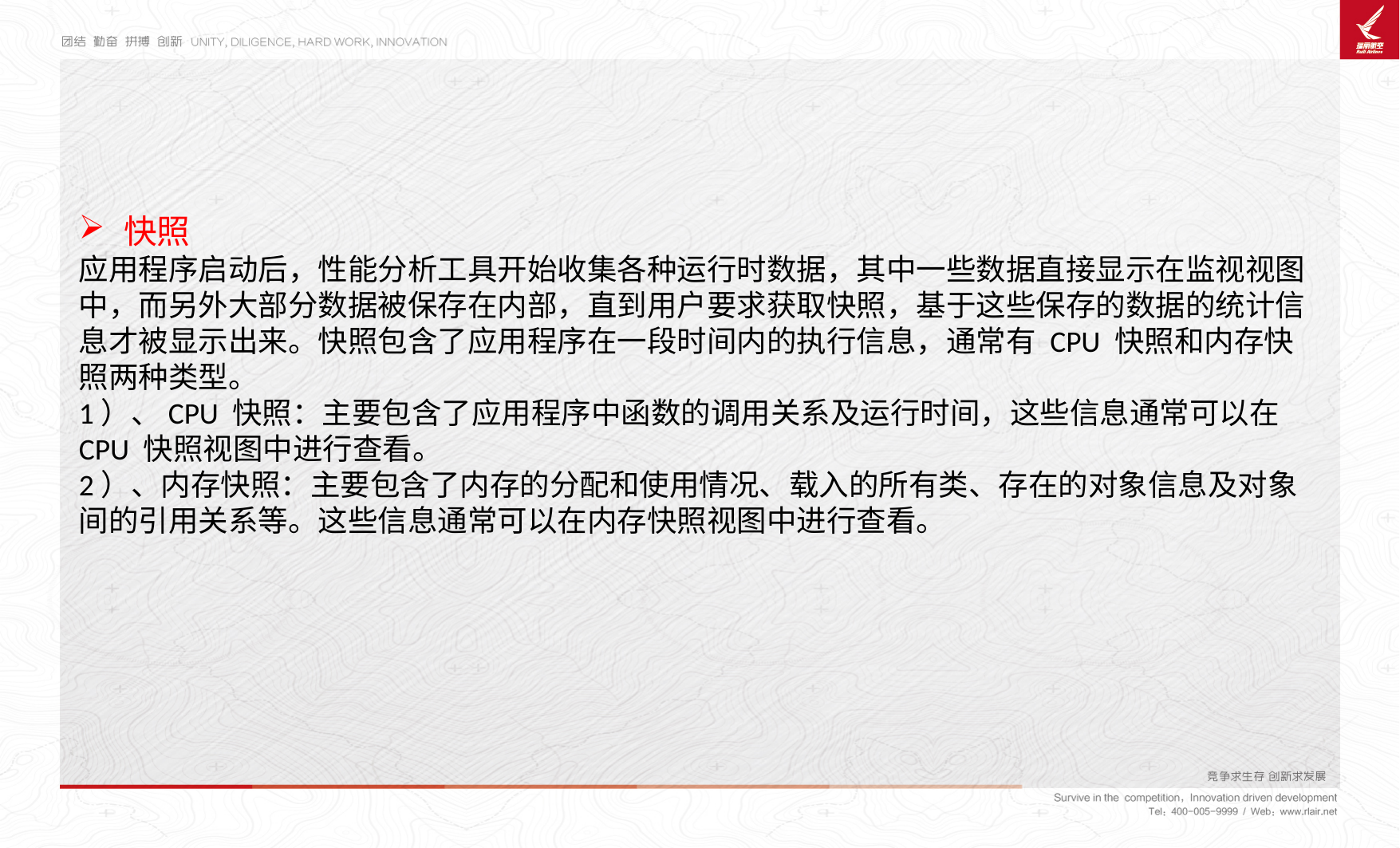

快照
应用程序启动后，性能分析工具开始收集各种运行时数据，其中一些数据直接显示在监视视图中，而另外大部分数据被保存在内部，直到用户要求获取快照，基于这些保存的数据的统计信息才被显示出来。快照包含了应用程序在一段时间内的执行信息，通常有 CPU 快照和内存快照两种类型。
1）、CPU 快照：主要包含了应用程序中函数的调用关系及运行时间，这些信息通常可以在 CPU 快照视图中进行查看。
2）、内存快照：主要包含了内存的分配和使用情况、载入的所有类、存在的对象信息及对象间的引用关系等。这些信息通常可以在内存快照视图中进行查看。